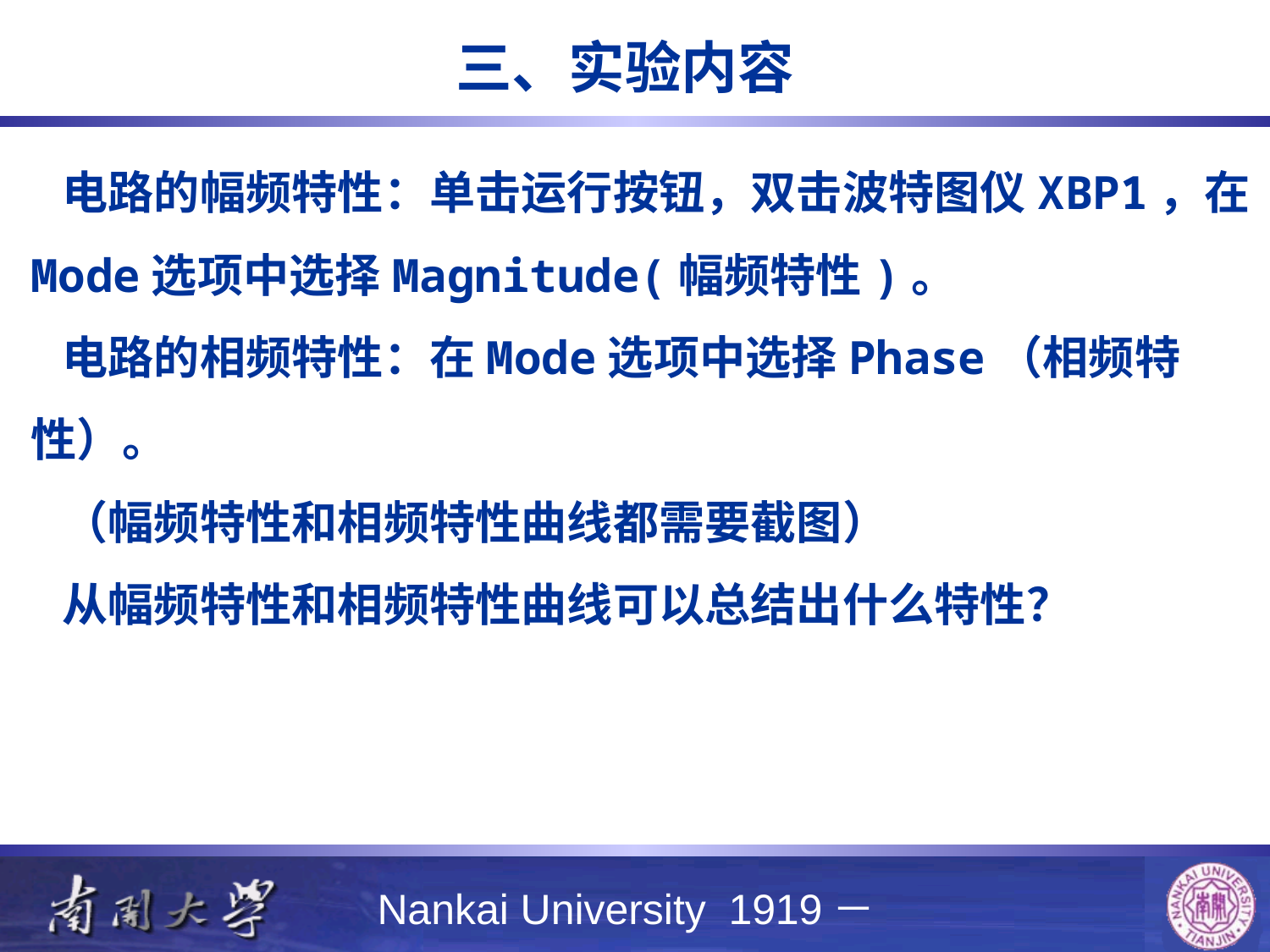

三、实验内容
  电路的幅频特性：单击运行按钮，双击波特图仪XBP1，在Mode选项中选择Magnitude(幅频特性)。
  电路的相频特性：在Mode选项中选择Phase（相频特性）。
  （幅频特性和相频特性曲线都需要截图）
  从幅频特性和相频特性曲线可以总结出什么特性？